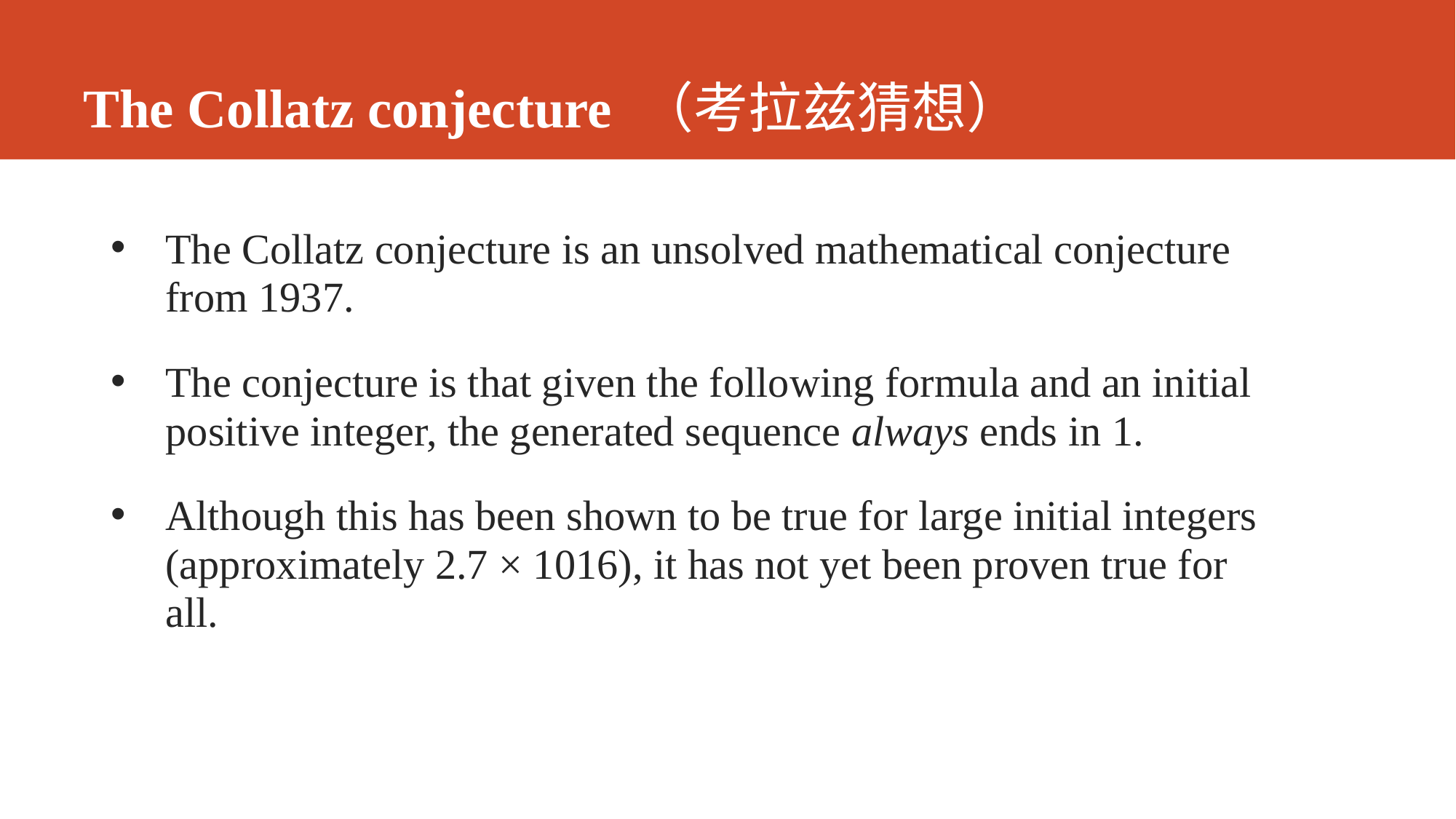

# The Collatz conjecture （考拉兹猜想）
The Collatz conjecture is an unsolved mathematical conjecture from 1937.
The conjecture is that given the following formula and an initial positive integer, the generated sequence always ends in 1.
Although this has been shown to be true for large initial integers (approximately 2.7 × 1016), it has not yet been proven true for all.